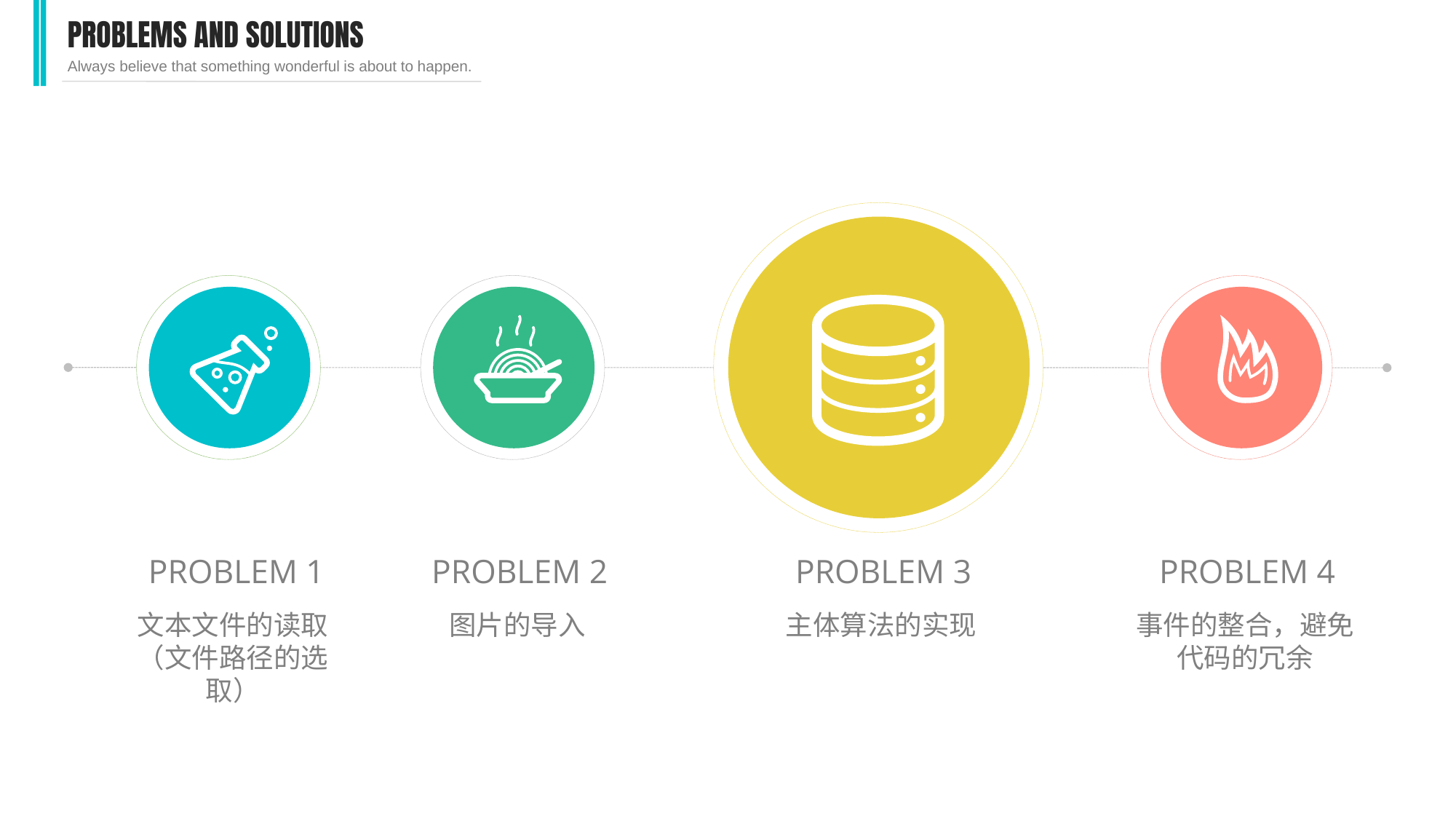

PROBLEMS AND SOLUTIONS
Always believe that something wonderful is about to happen.

PROBLEM 3
主体算法的实现

PROBLEM 1
文本文件的读取（文件路径的选取）

PROBLEM 2
图片的导入

PROBLEM 4
事件的整合，避免代码的冗余